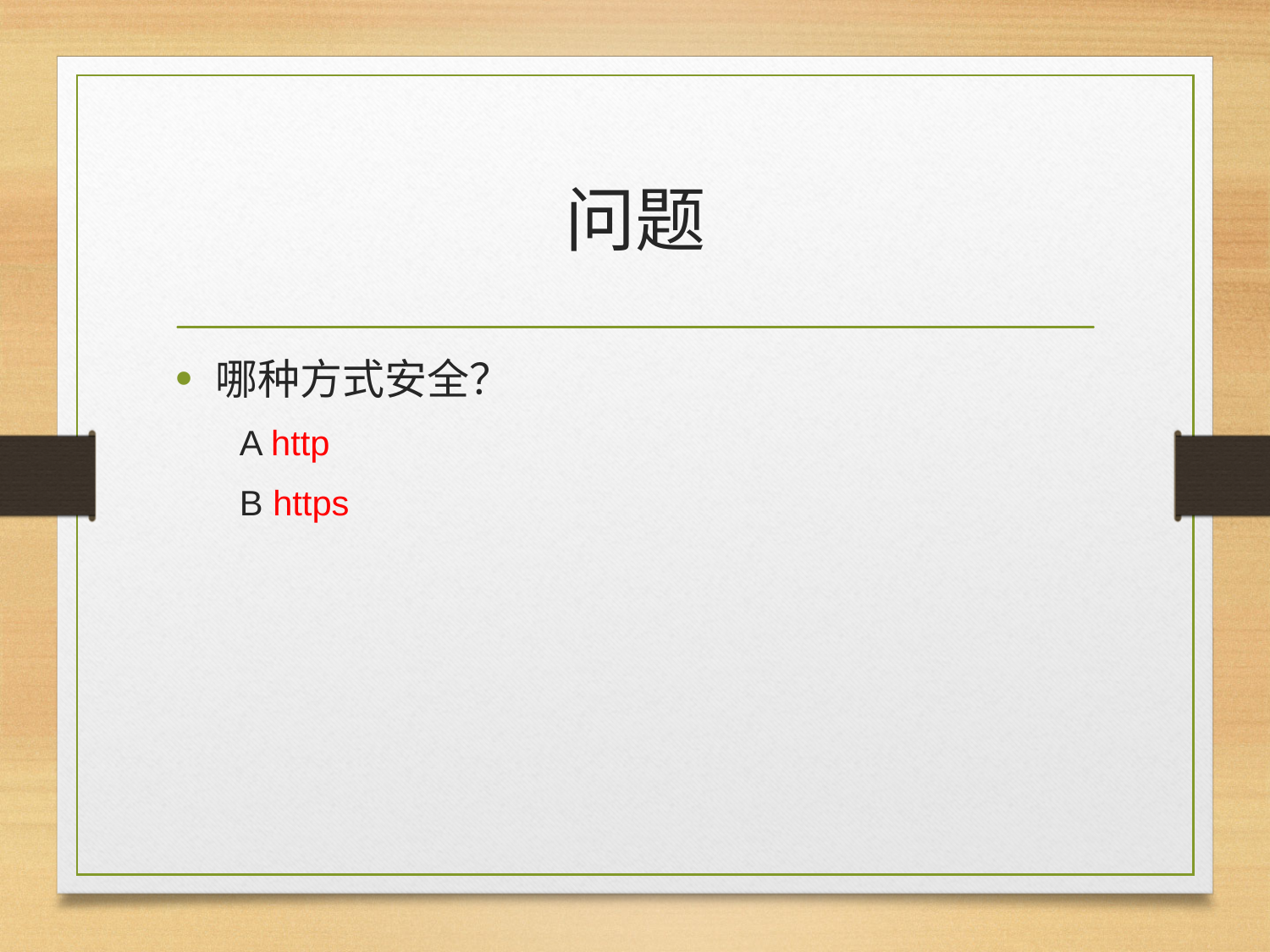

# 问题
哪种方式安全？
A http
B https